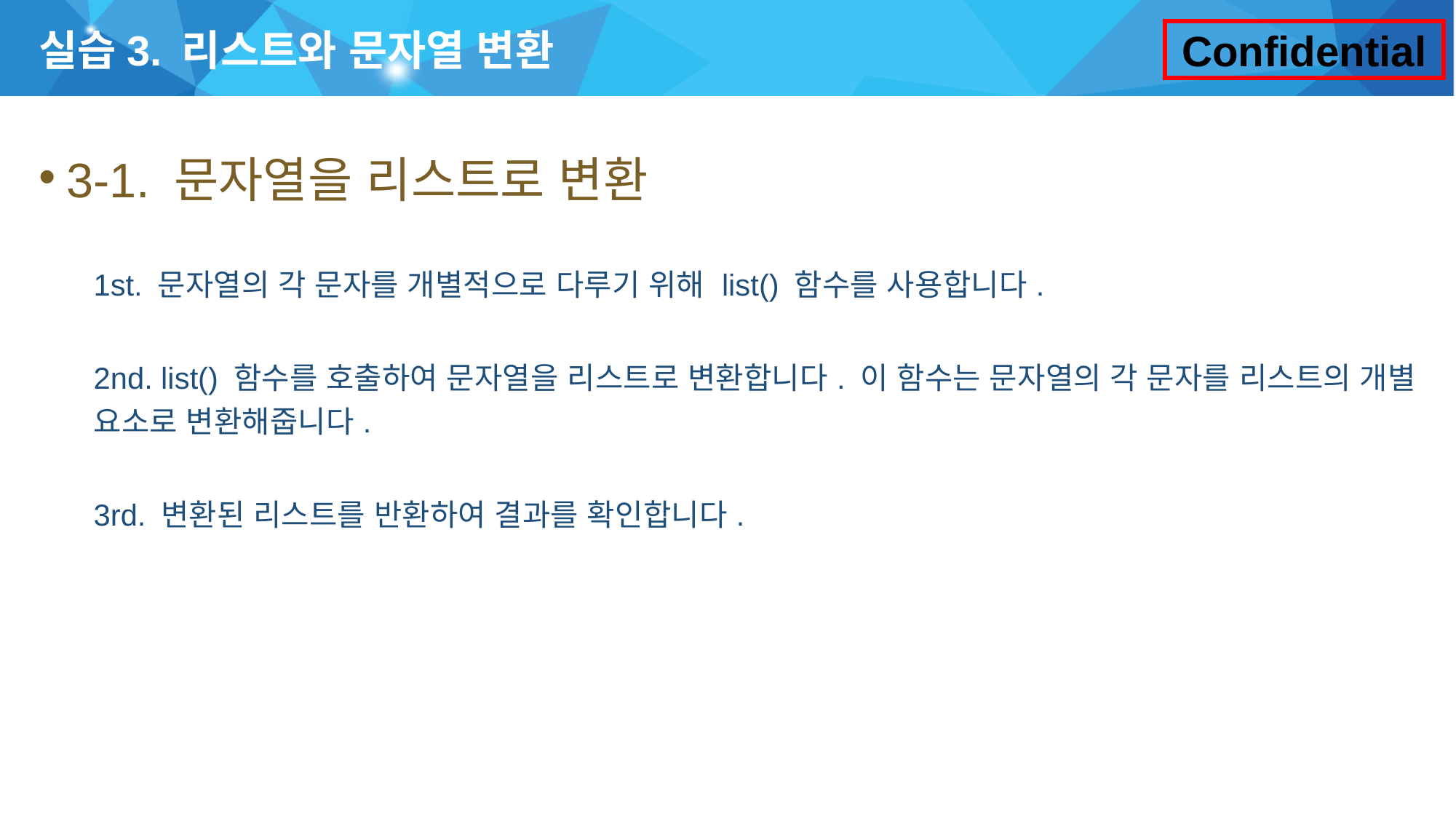

# 실습3. 리스트와 문자열 변환
3-1. 문자열을 리스트로 변환

1st. 문자열의 각 문자를 개별적으로 다루기 위해 list() 함수를 사용합니다.

2nd. list() 함수를 호출하여 문자열을 리스트로 변환합니다. 이 함수는 문자열의 각 문자를 리스트의 개별 요소로 변환해줍니다.

3rd. 변환된 리스트를 반환하여 결과를 확인합니다.